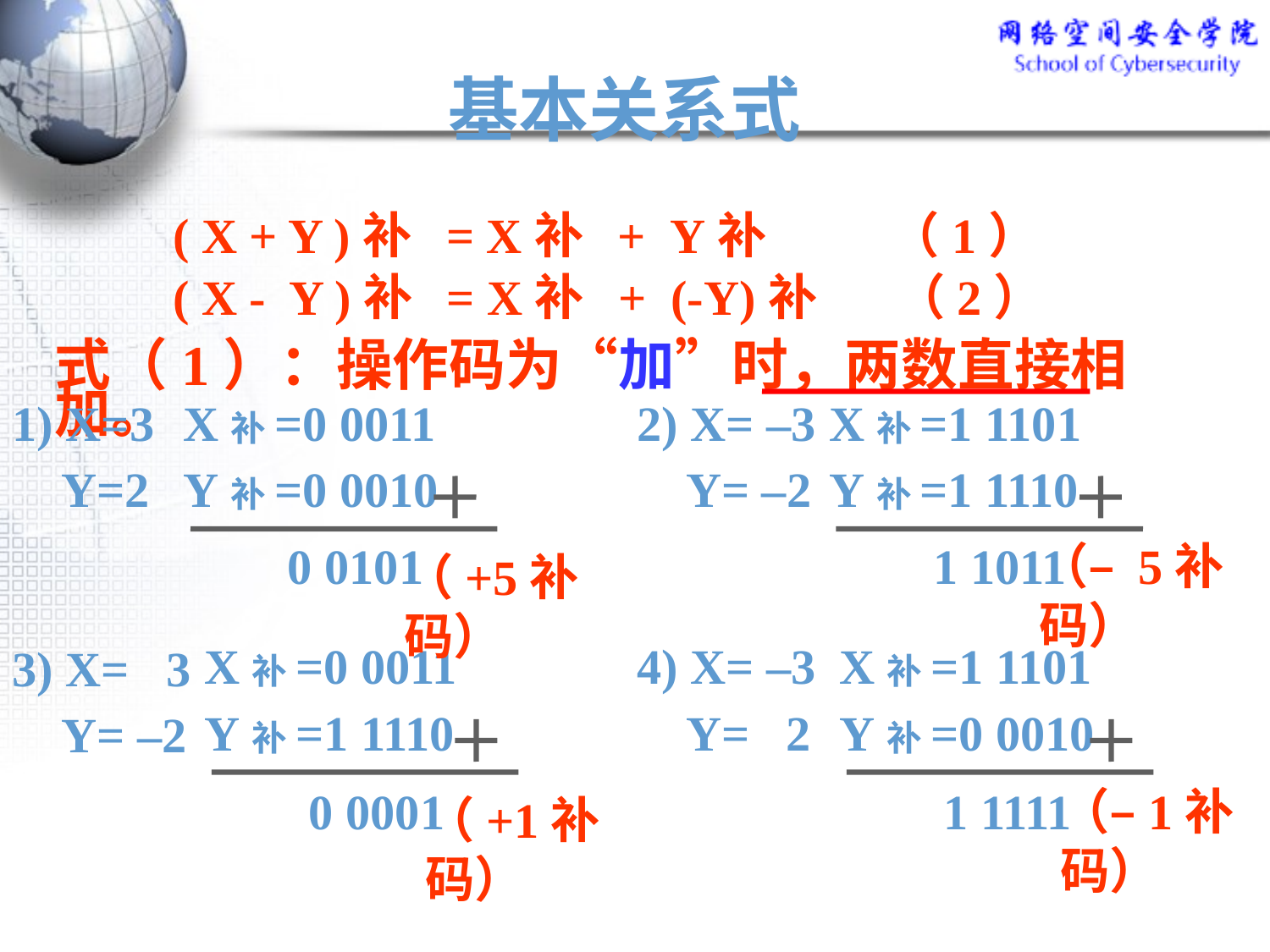

基本关系式
 ( X + Y )补  = X补  +  Y补           （1）
 ( X -  Y )补  = X补  +  (-Y)补       （2）
式（1）：操作码为“加”时，两数直接相加。

1) X=3
    Y=2
 X补=0 0011
 Y补=0 0010
2) X= –3
    Y= –2
 X补=1 1101
 Y补=1 1110

0 0101

1 1011
（– 5补码）
（+5补码）
 X补=0 0011
 Y补=1 1110
4) X= –3
    Y=   2
 X补=1 1101
 Y补=0 0010
3) X=   3
    Y= –2

0 0001
1 1111
（–1补码）
（+1补码）